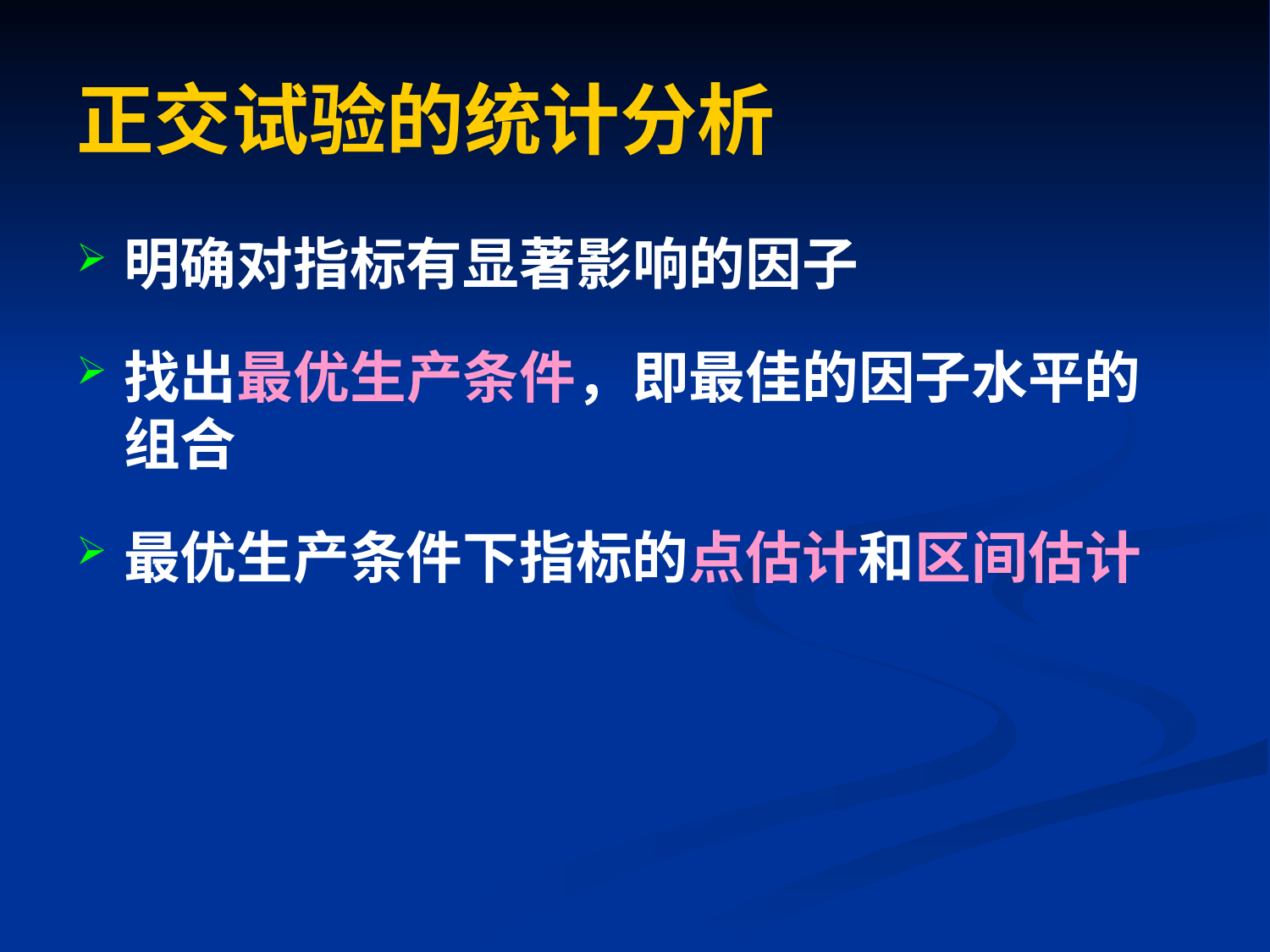

正交试验的统计分析
明确对指标有显著影响的因子
找出最优生产条件，即最佳的因子水平的组合
最优生产条件下指标的点估计和区间估计